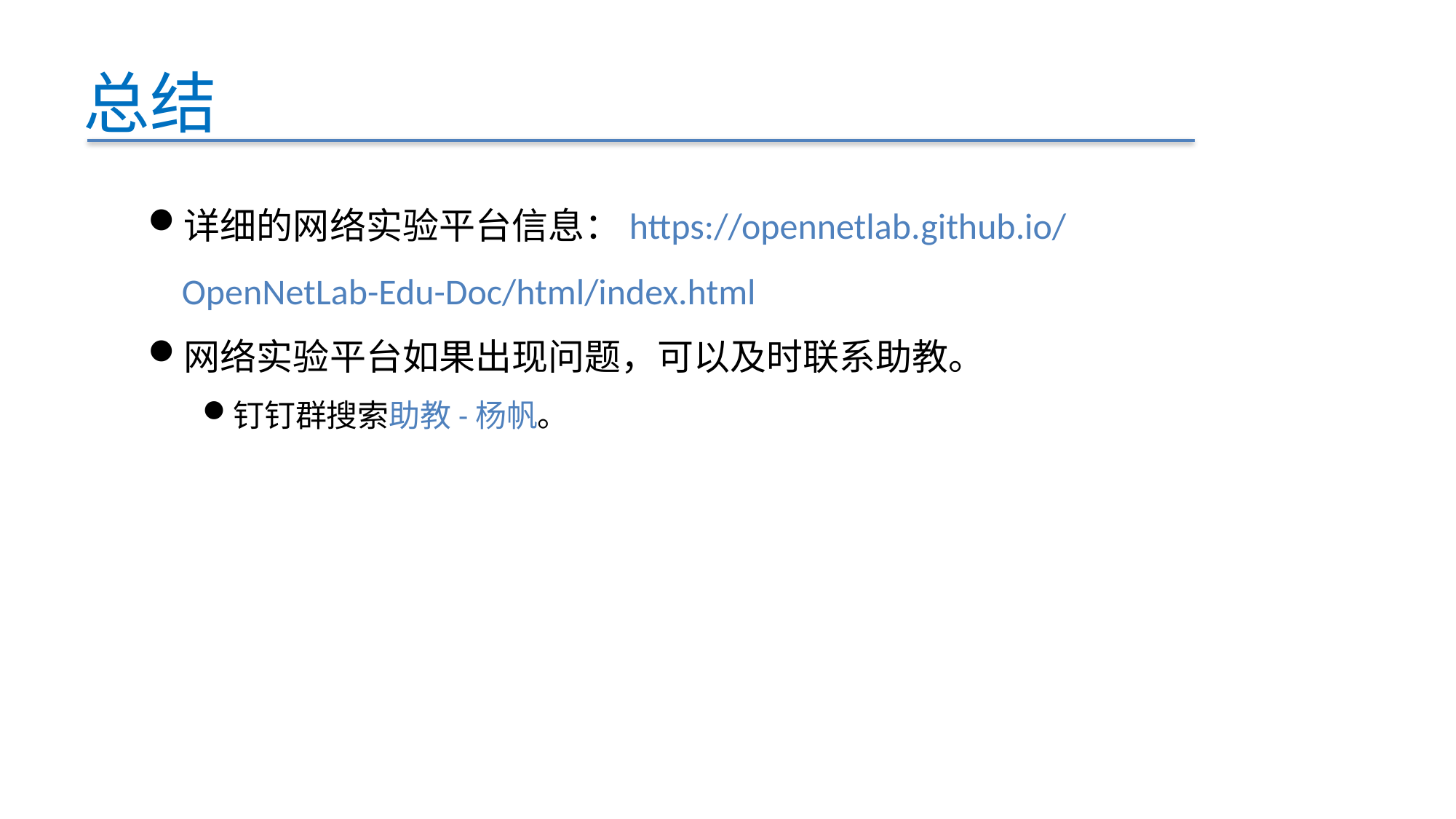

# 总结
详细的网络实验平台信息：https://opennetlab.github.io/OpenNetLab-Edu-Doc/html/index.html
网络实验平台如果出现问题，可以及时联系助教。
钉钉群搜索助教-杨帆。